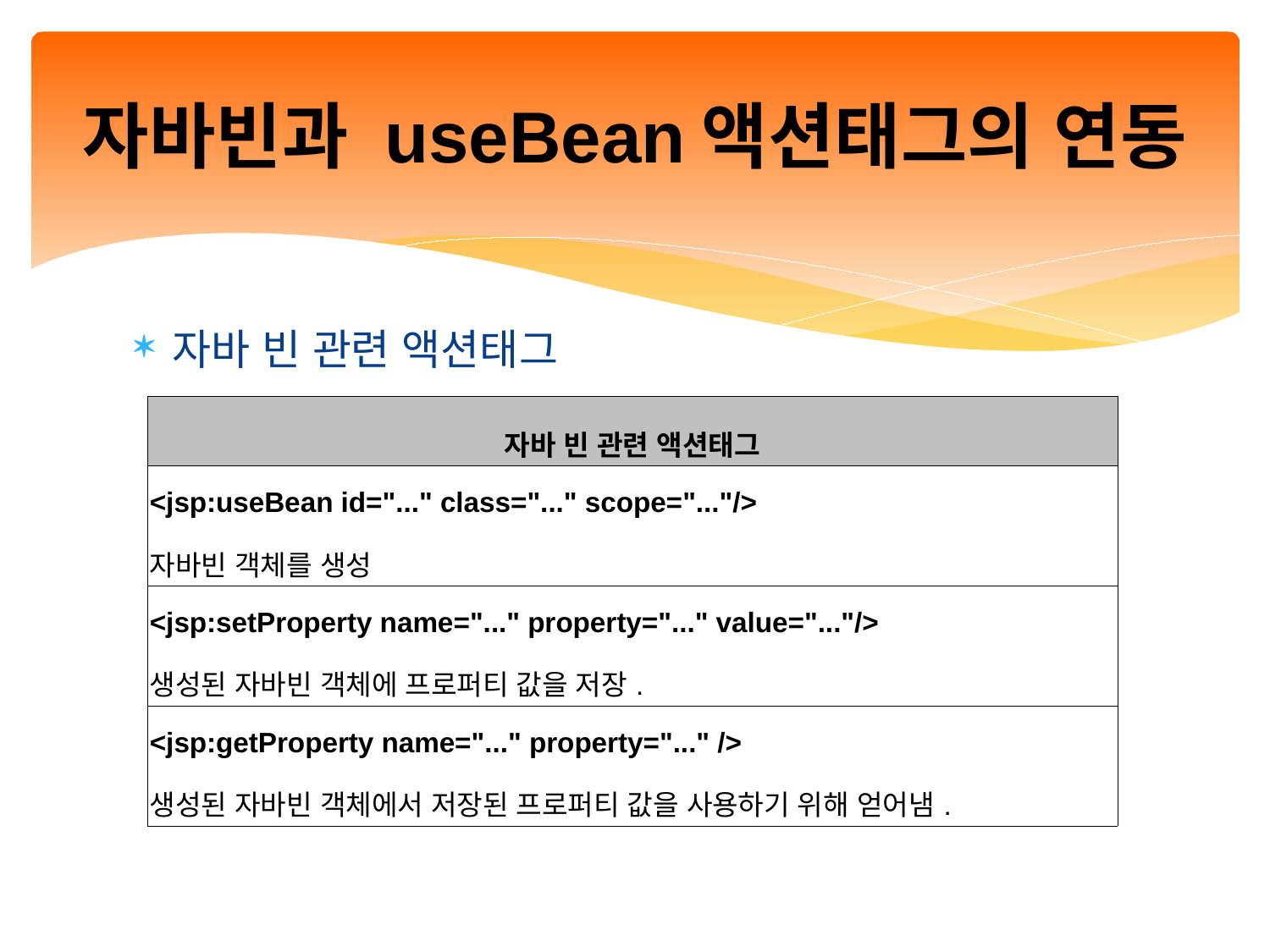

# 자바빈과 useBean액션태그의 연동
자바 빈 관련 액션태그
| 자바 빈 관련 액션태그 |
| --- |
| <jsp:useBean id="..." class="..." scope="..."/> 자바빈 객체를 생성 |
| <jsp:setProperty name="..." property="..." value="..."/> 생성된 자바빈 객체에 프로퍼티 값을 저장. |
| <jsp:getProperty name="..." property="..." /> 생성된 자바빈 객체에서 저장된 프로퍼티 값을 사용하기 위해 얻어냄. |